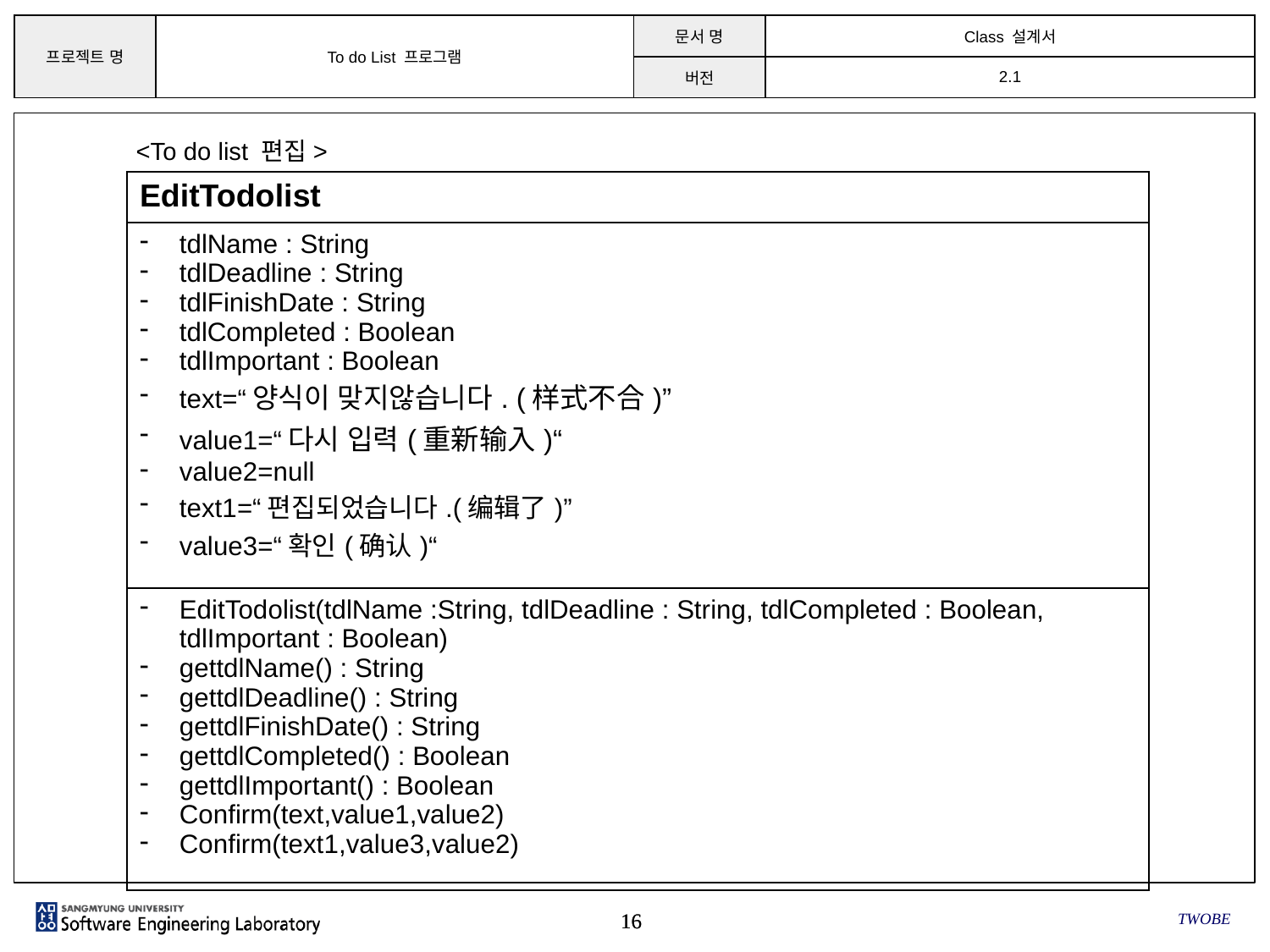

<To do list 편집>
| EditTodolist |
| --- |
| tdlName : String tdlDeadline : String tdlFinishDate : String tdlCompleted : Boolean tdlImportant : Boolean text=“양식이 맞지않습니다. (样式不合)” value1=“다시 입력(重新输入)“ value2=null text1=“편집되었습니다.(编辑了)” value3=“확인(确认)“ |
| EditTodolist(tdlName :String, tdlDeadline : String, tdlCompleted : Boolean, tdlImportant : Boolean) gettdlName() : String gettdlDeadline() : String gettdlFinishDate() : String gettdlCompleted() : Boolean gettdlImportant() : Boolean Confirm(text,value1,value2) Confirm(text1,value3,value2) |
TWOBE